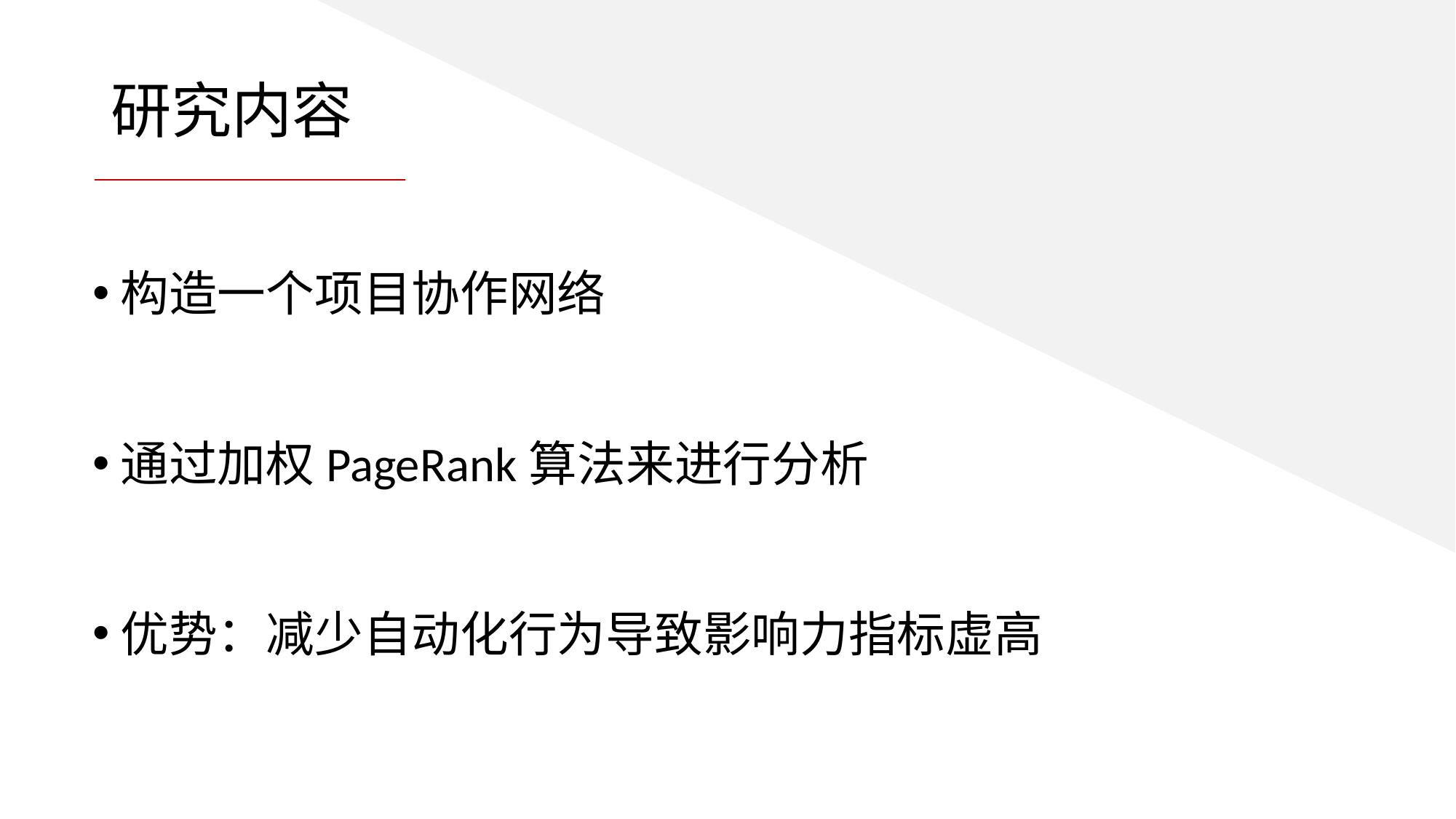

# 研究内容

构造一个项目协作网络

通过加权PageRank算法来进行分析

优势：减少自动化行为导致影响力指标虚高